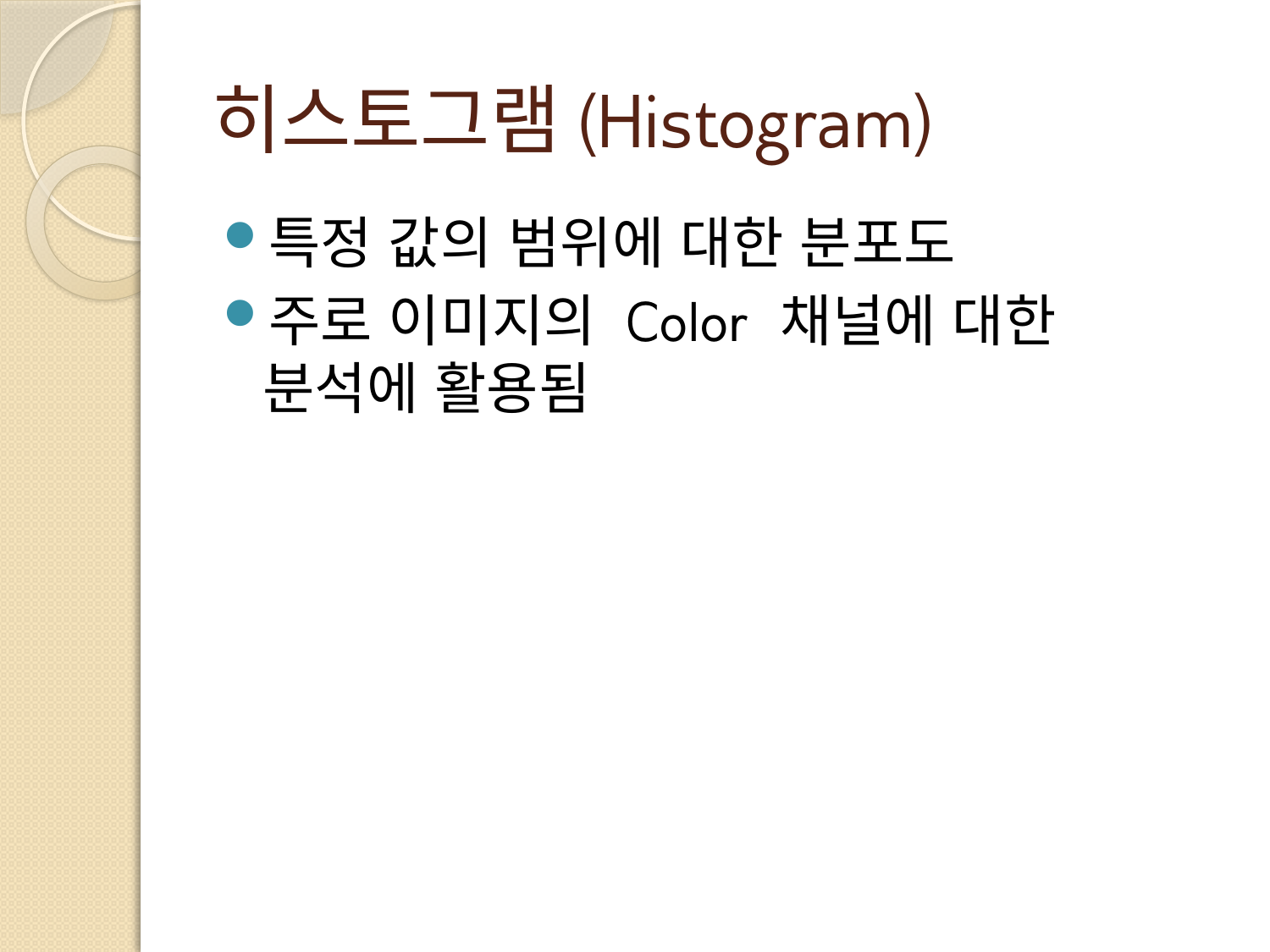

# 히스토그램(Histogram)
특정 값의 범위에 대한 분포도
주로 이미지의 Color 채널에 대한 분석에 활용됨